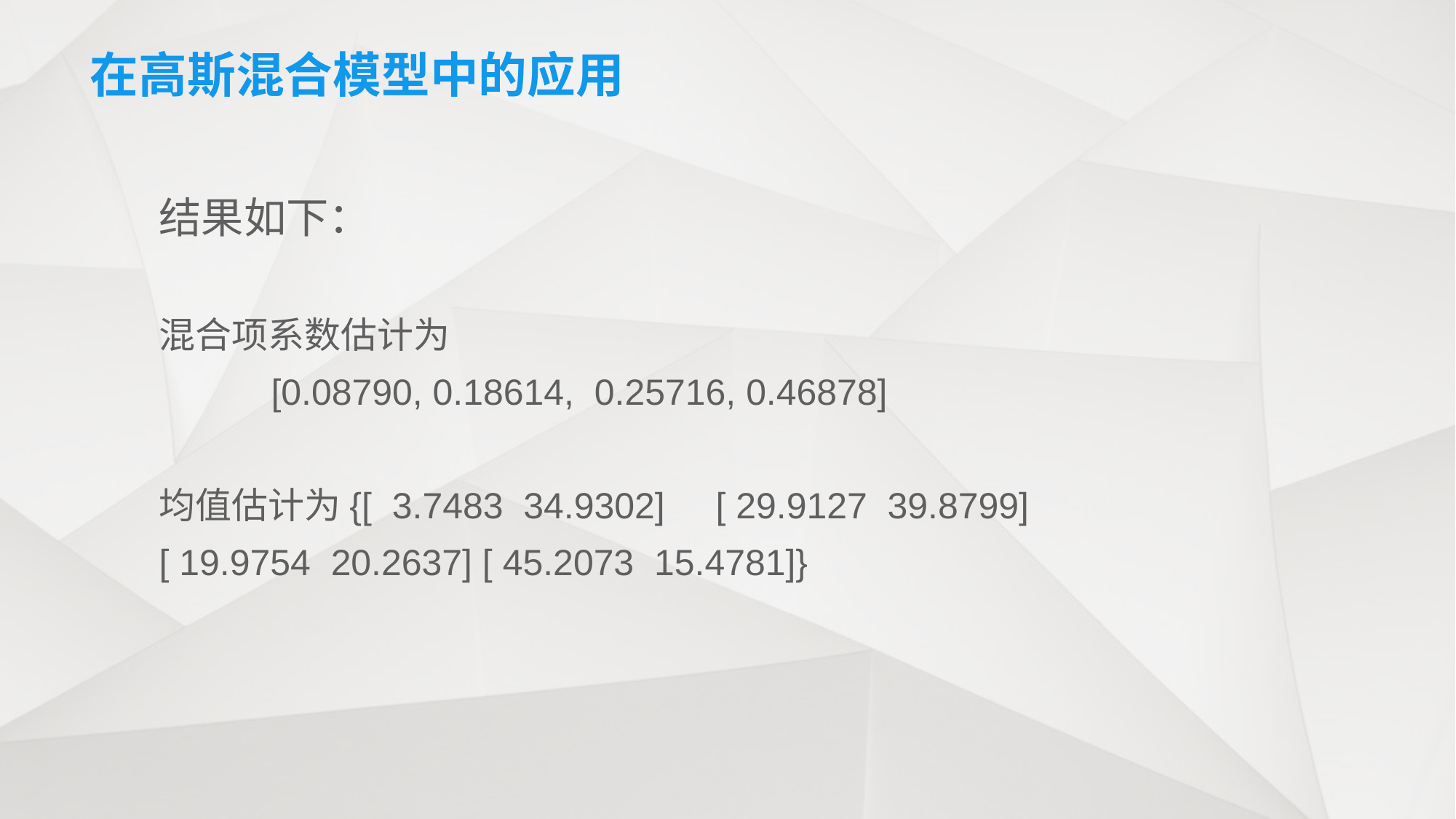

# 在高斯混合模型中的应用
结果如下：

混合项系数估计为
           [0.08790, 0.18614,  0.25716, 0.46878]

均值估计为{[  3.7483  34.9302]     [ 29.9127  39.8799]              [ 19.9754  20.2637] [ 45.2073  15.4781]}